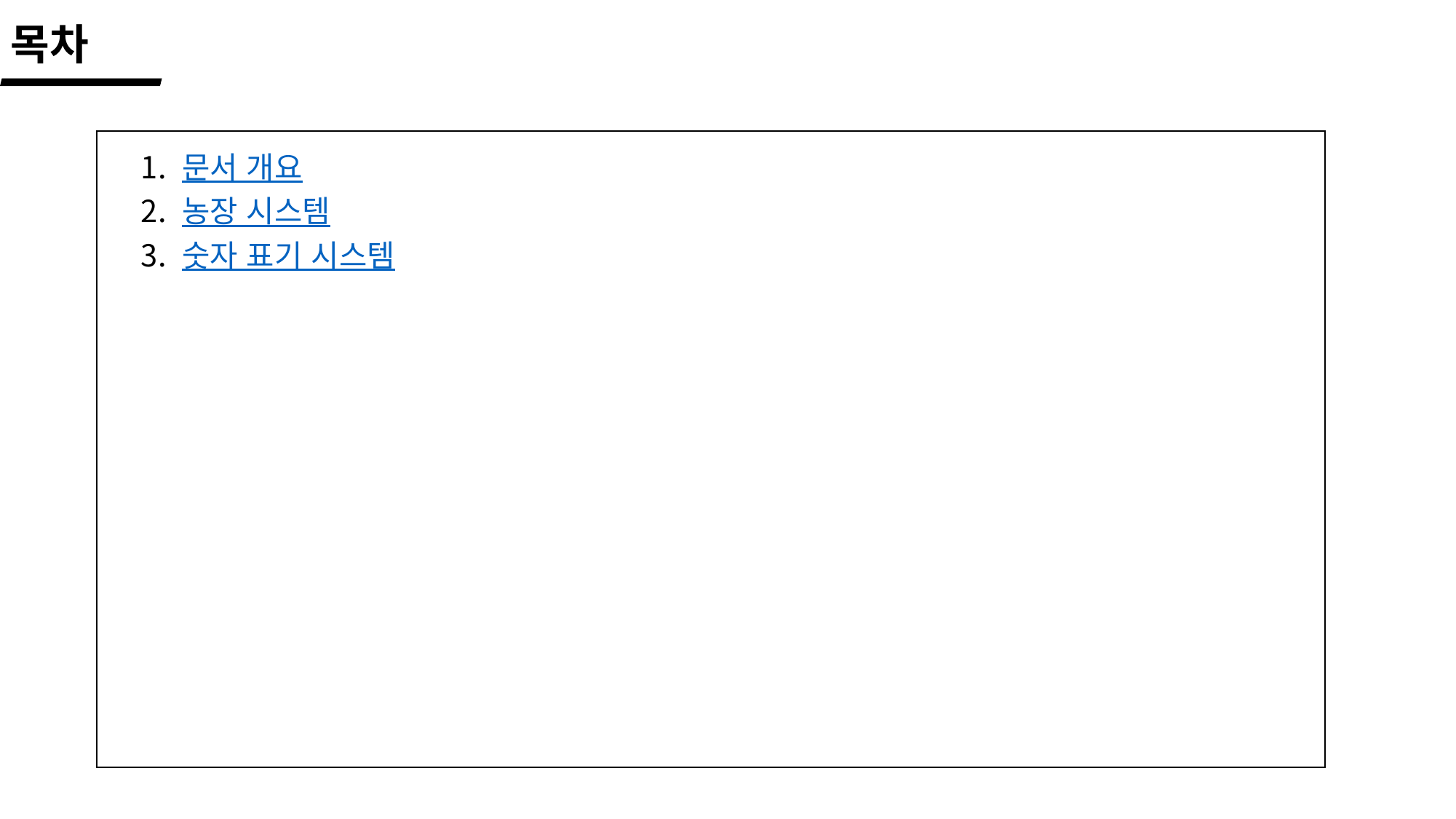

목차

문서 개요
농장 시스템
숫자 표기 시스템